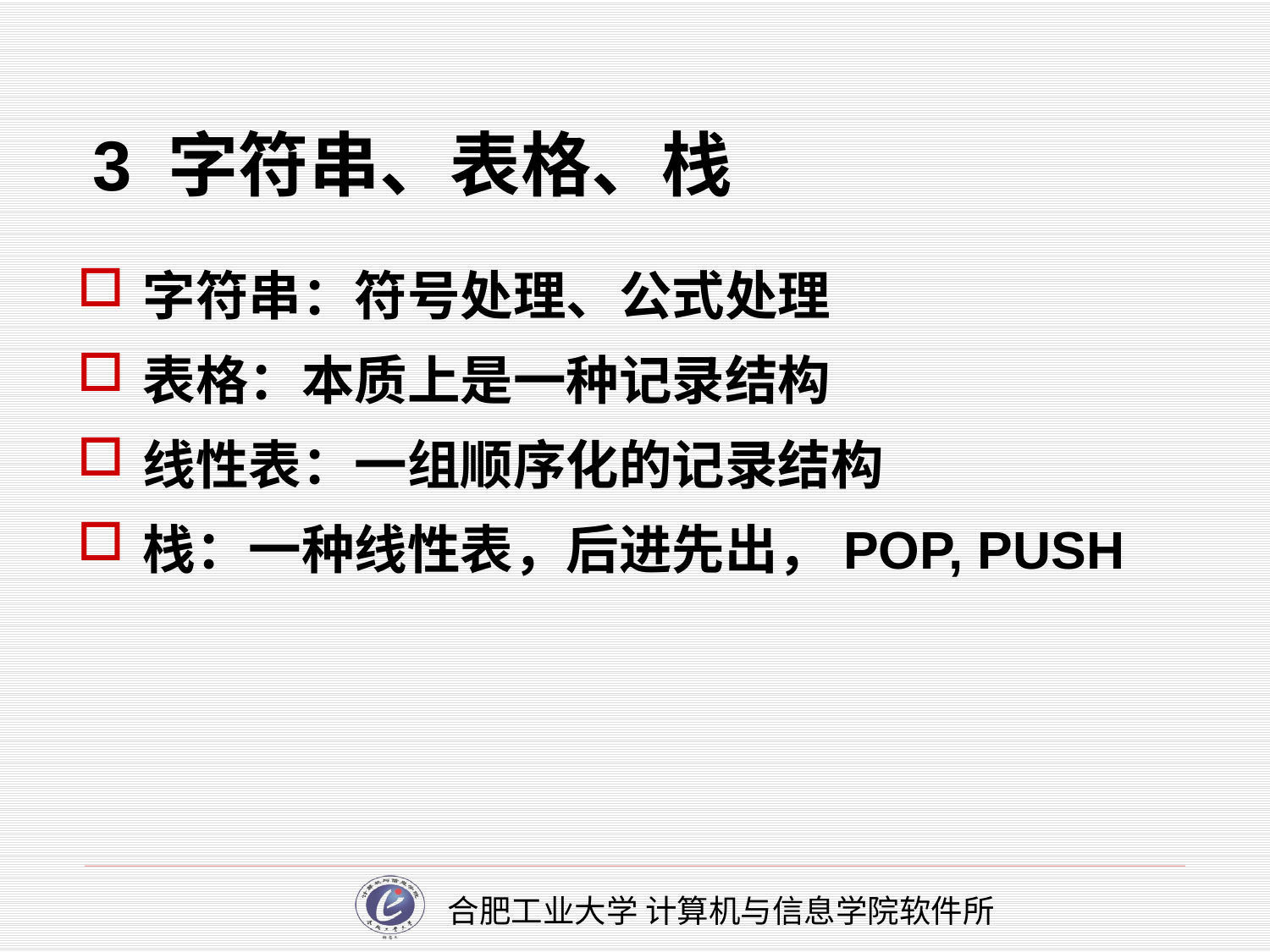

# 3 字符串、表格、栈
字符串：符号处理、公式处理
表格：本质上是一种记录结构
线性表：一组顺序化的记录结构
栈：一种线性表，后进先出，POP, PUSH

34